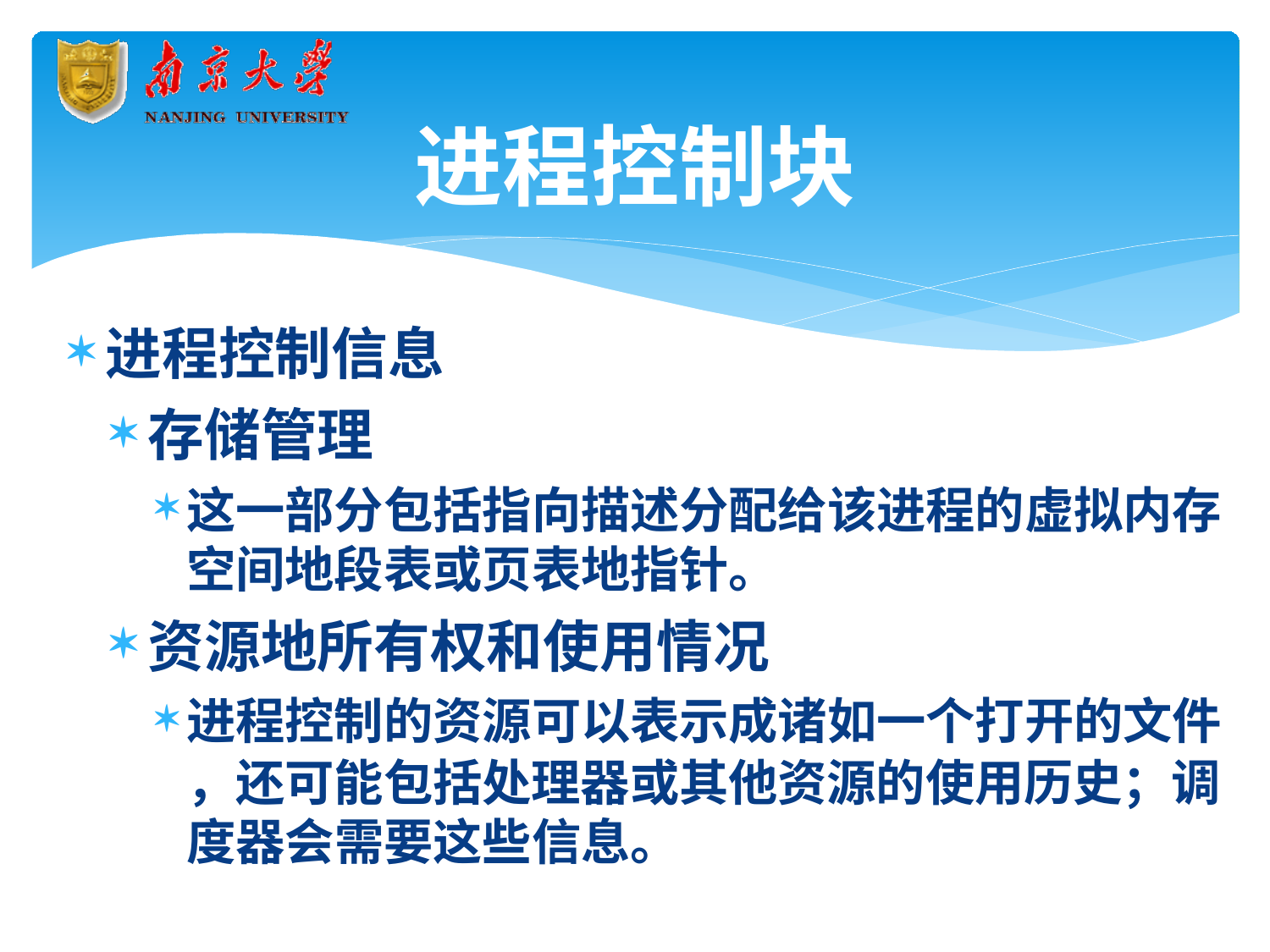

# 进程控制块
进程控制信息
存储管理
这一部分包括指向描述分配给该进程的虚拟内存 空间地段表或页表地指针。
资源地所有权和使用情况
进程控制的资源可以表示成诸如一个打开的文件
，还可能包括处理器或其他资源的使用历史；调 度器会需要这些信息。